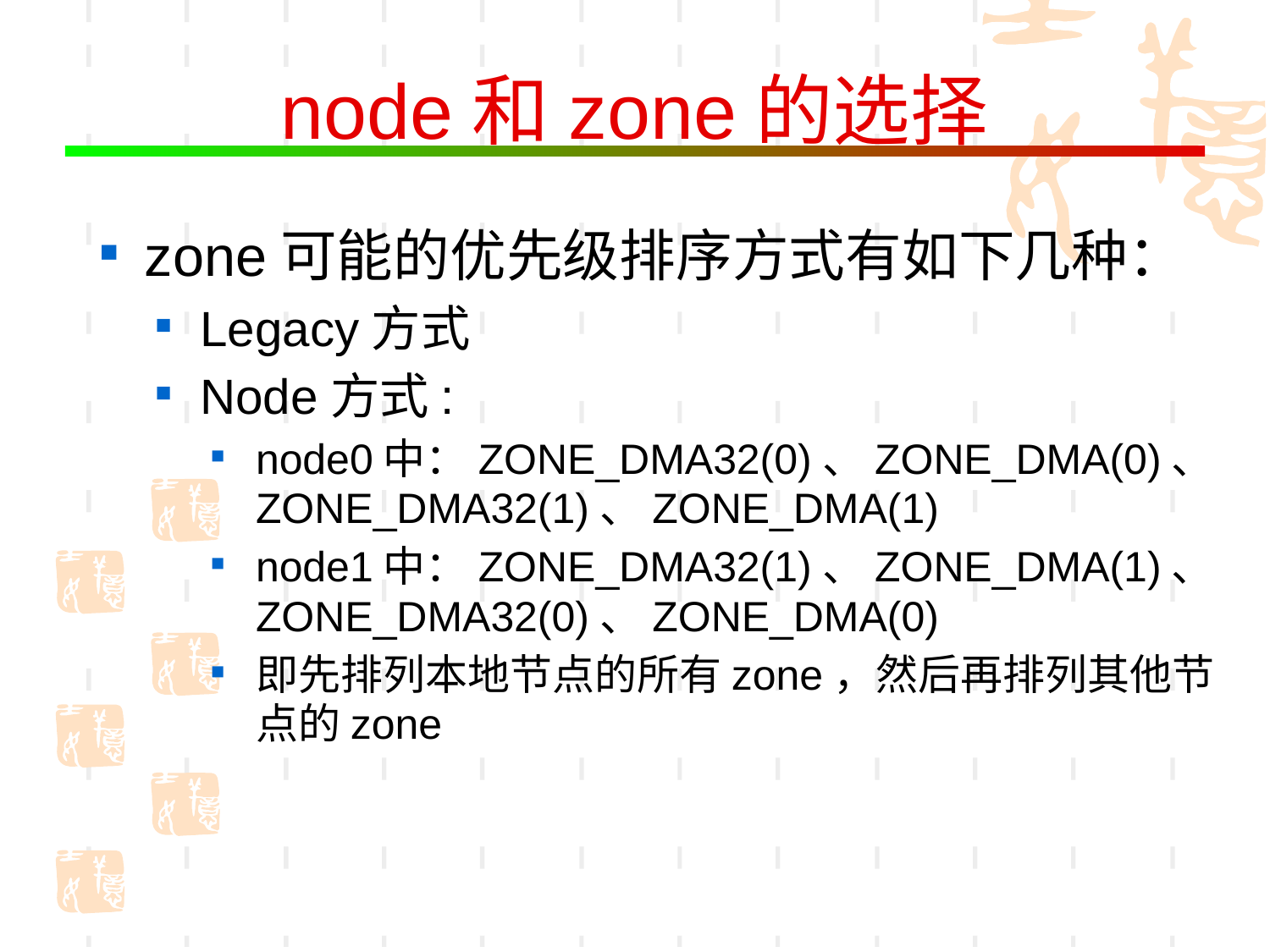

# node和zone的选择
zone可能的优先级排序方式有如下几种：
Legacy方式
Node方式:
node0中：ZONE_DMA32(0)、ZONE_DMA(0)、ZONE_DMA32(1)、ZONE_DMA(1)
node1中：ZONE_DMA32(1)、ZONE_DMA(1)、ZONE_DMA32(0)、ZONE_DMA(0)
即先排列本地节点的所有zone，然后再排列其他节点的zone